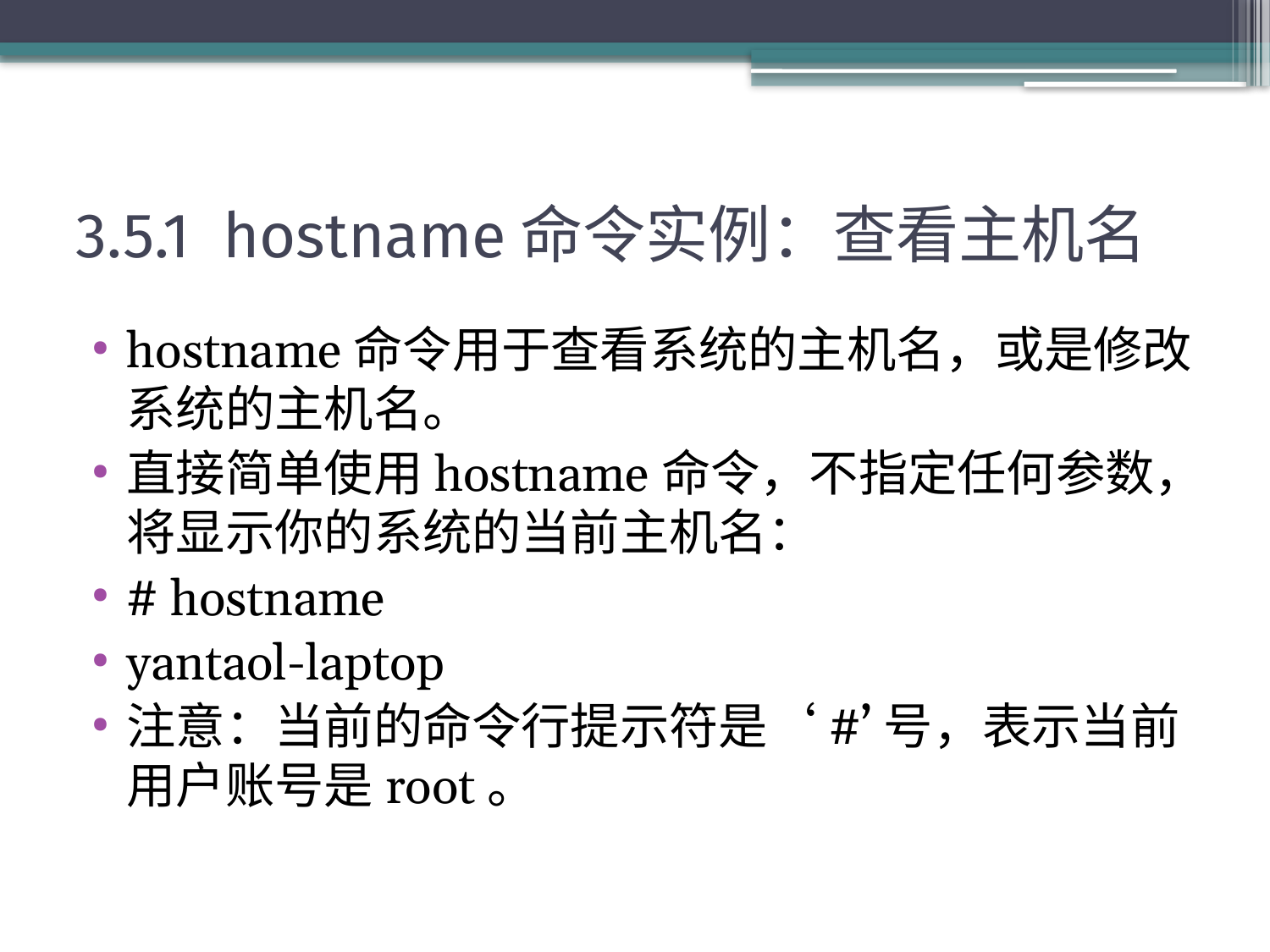

# 3.5.1  hostname命令实例：查看主机名
hostname命令用于查看系统的主机名，或是修改系统的主机名。
直接简单使用hostname命令，不指定任何参数，将显示你的系统的当前主机名：
# hostname
yantaol-laptop
注意：当前的命令行提示符是‘#’号，表示当前用户账号是root。